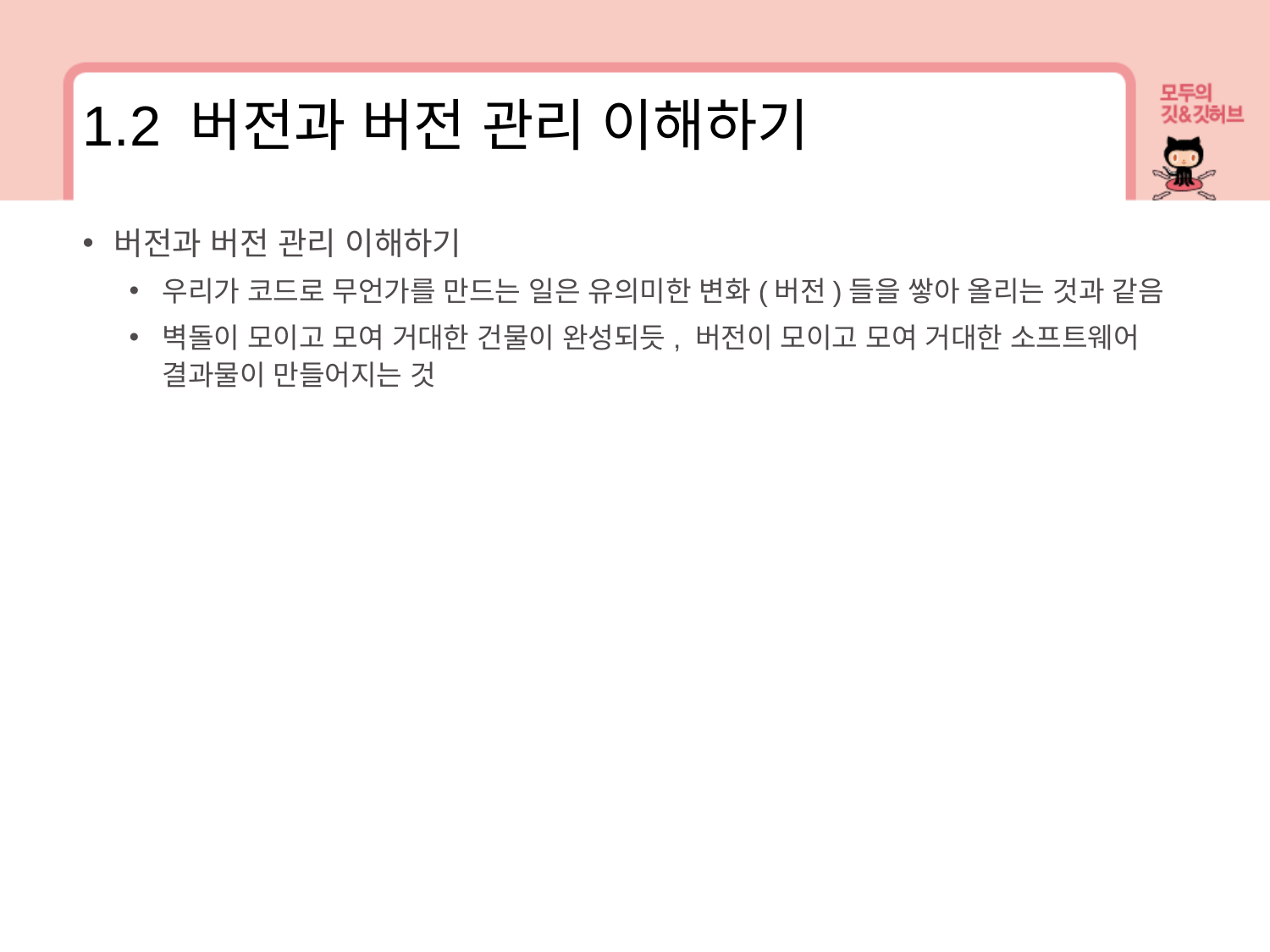

1.2 버전과 버전 관리 이해하기
버전과 버전 관리 이해하기
우리가 코드로 무언가를 만드는 일은 유의미한 변화(버전)들을 쌓아 올리는 것과 같음
벽돌이 모이고 모여 거대한 건물이 완성되듯, 버전이 모이고 모여 거대한 소프트웨어 결과물이 만들어지는 것